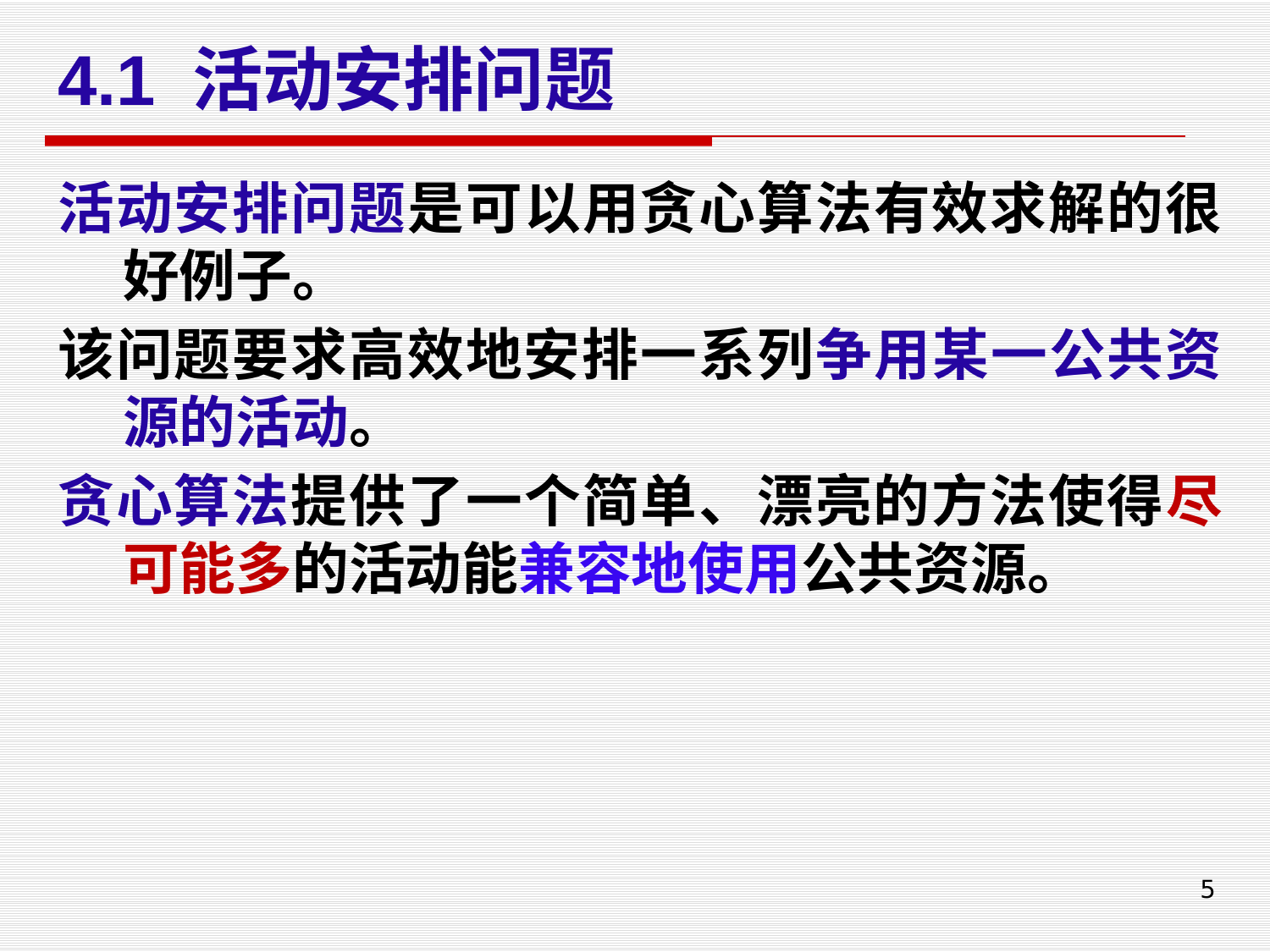

# 4.1 活动安排问题
活动安排问题是可以用贪心算法有效求解的很好例子。
该问题要求高效地安排一系列争用某一公共资源的活动。
贪心算法提供了一个简单、漂亮的方法使得尽可能多的活动能兼容地使用公共资源。
5